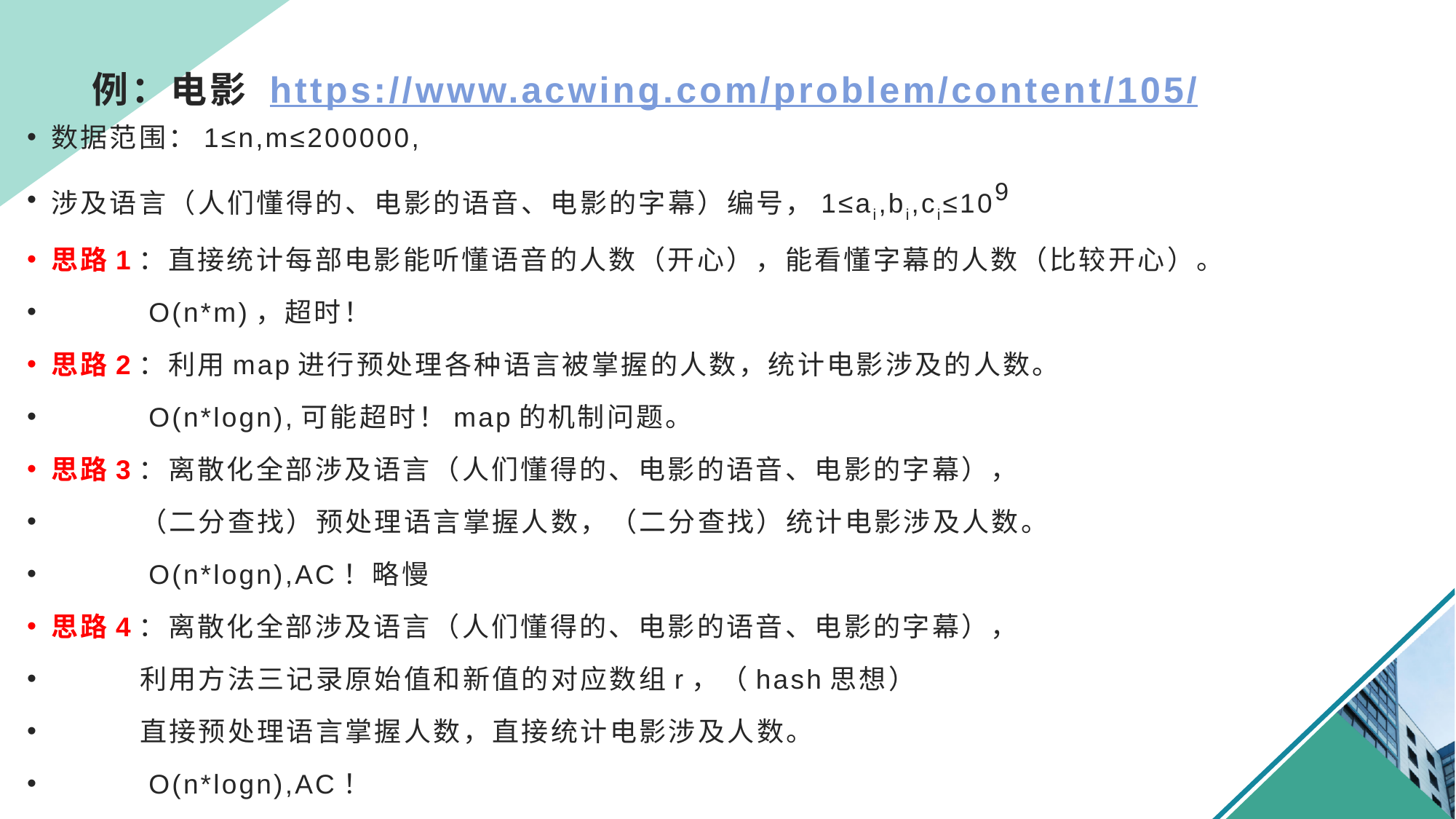

# 例：电影 https://www.acwing.com/problem/content/105/
数据范围：1≤n,m≤200000,
涉及语言（人们懂得的、电影的语音、电影的字幕）编号，1≤ai,bi,ci≤109
思路1：直接统计每部电影能听懂语音的人数（开心），能看懂字幕的人数（比较开心）。
          O(n*m)，超时！
思路2：利用map进行预处理各种语言被掌握的人数，统计电影涉及的人数。
          O(n*logn),可能超时！map的机制问题。
思路3：离散化全部涉及语言（人们懂得的、电影的语音、电影的字幕），
          （二分查找）预处理语言掌握人数，（二分查找）统计电影涉及人数。
          O(n*logn),AC！略慢
思路4：离散化全部涉及语言（人们懂得的、电影的语音、电影的字幕），
          利用方法三记录原始值和新值的对应数组r，（hash思想）
          直接预处理语言掌握人数，直接统计电影涉及人数。
          O(n*logn),AC！
34